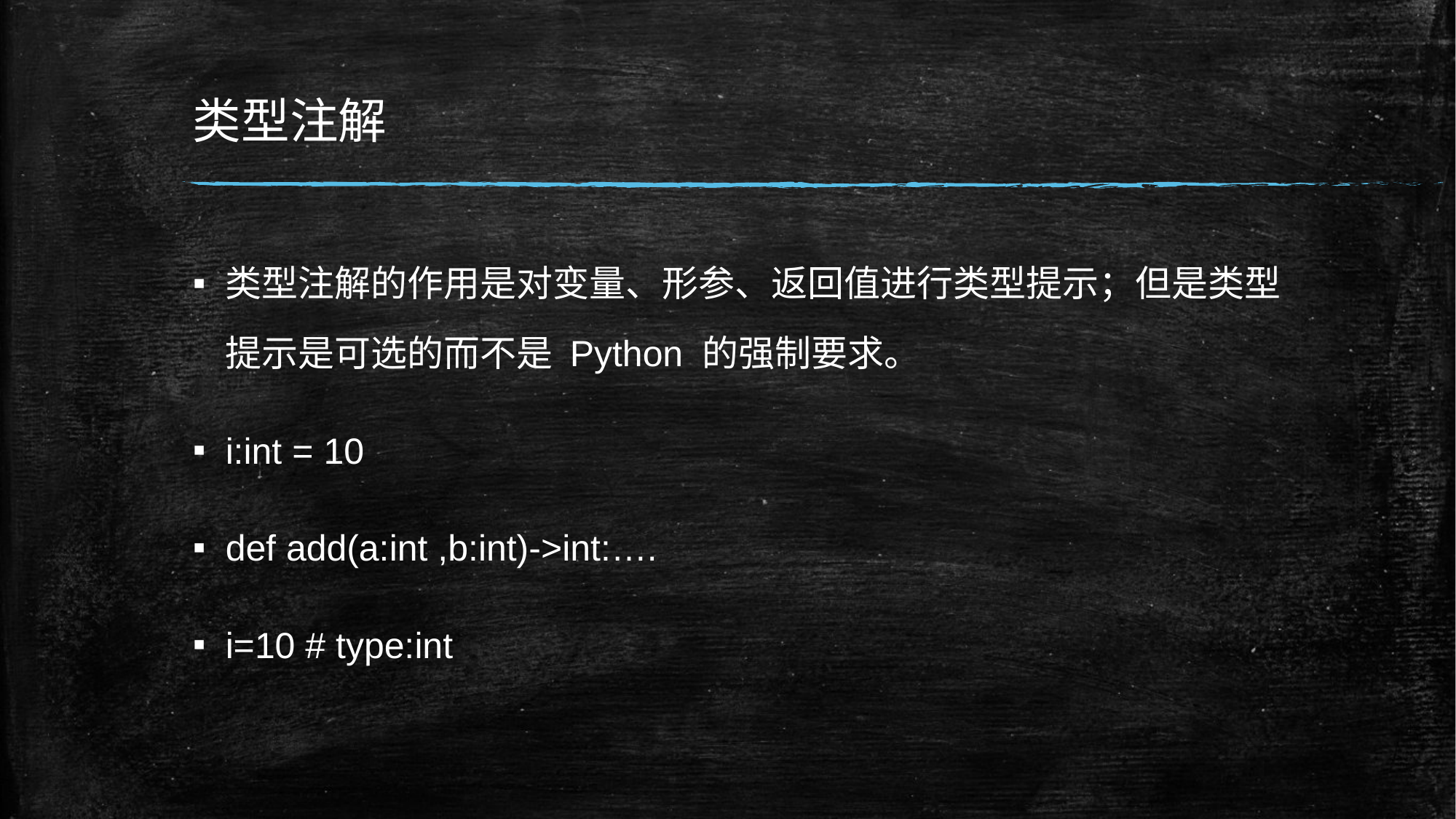

# 类型注解
类型注解的作用是对变量、形参、返回值进行类型提示；但是类型提示是可选的而不是 Python 的强制要求。
i:int = 10
def add(a:int ,b:int)->int:….
i=10 # type:int